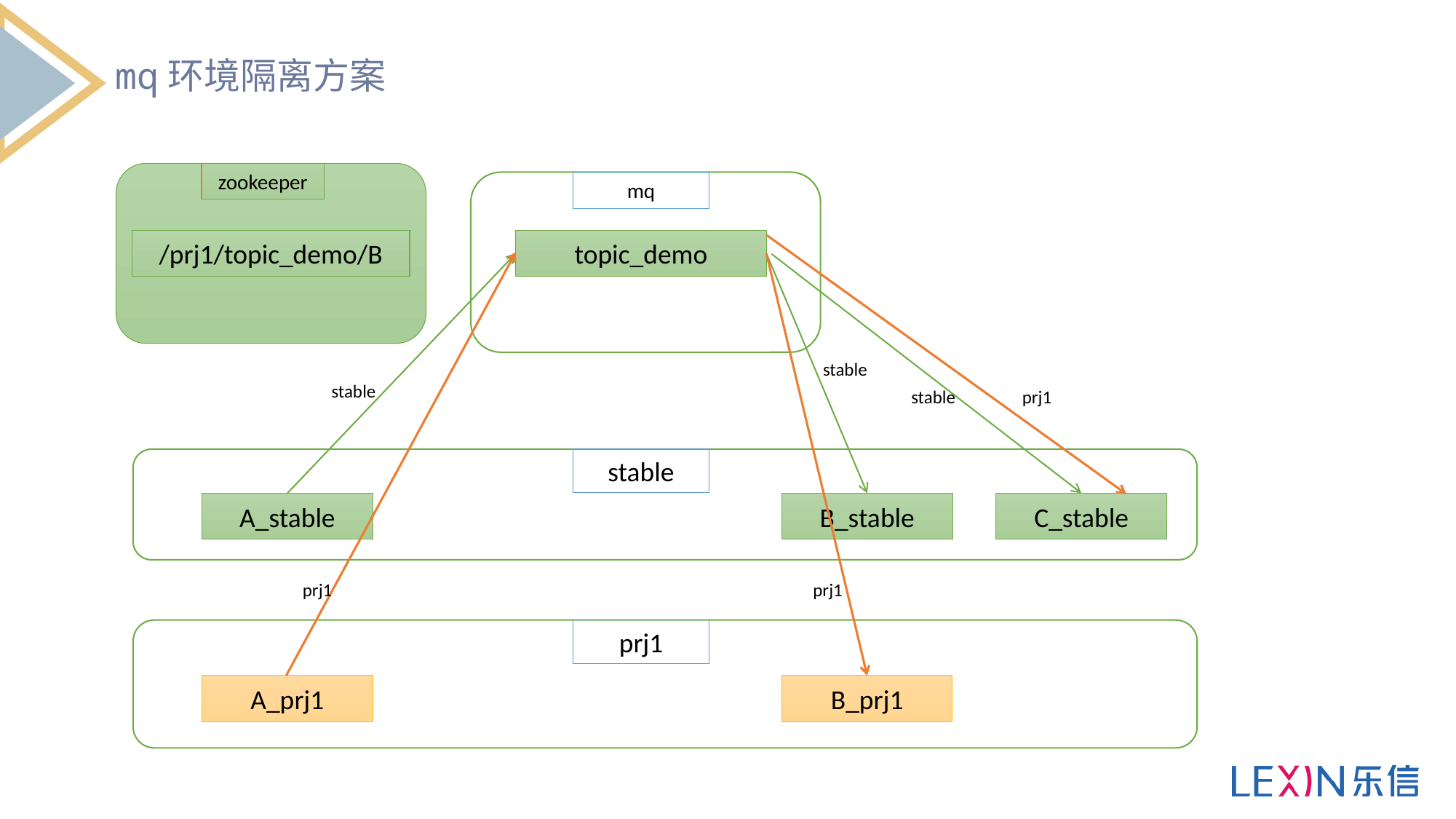

mq环境隔离方案

zookeeper
/prj1/topic_demo/B

mq
topic_demo
stable
stable
stable
prj1

stable
A_stable
B_stable
C_stable
prj1
prj1

prj1
A_prj1
B_prj1